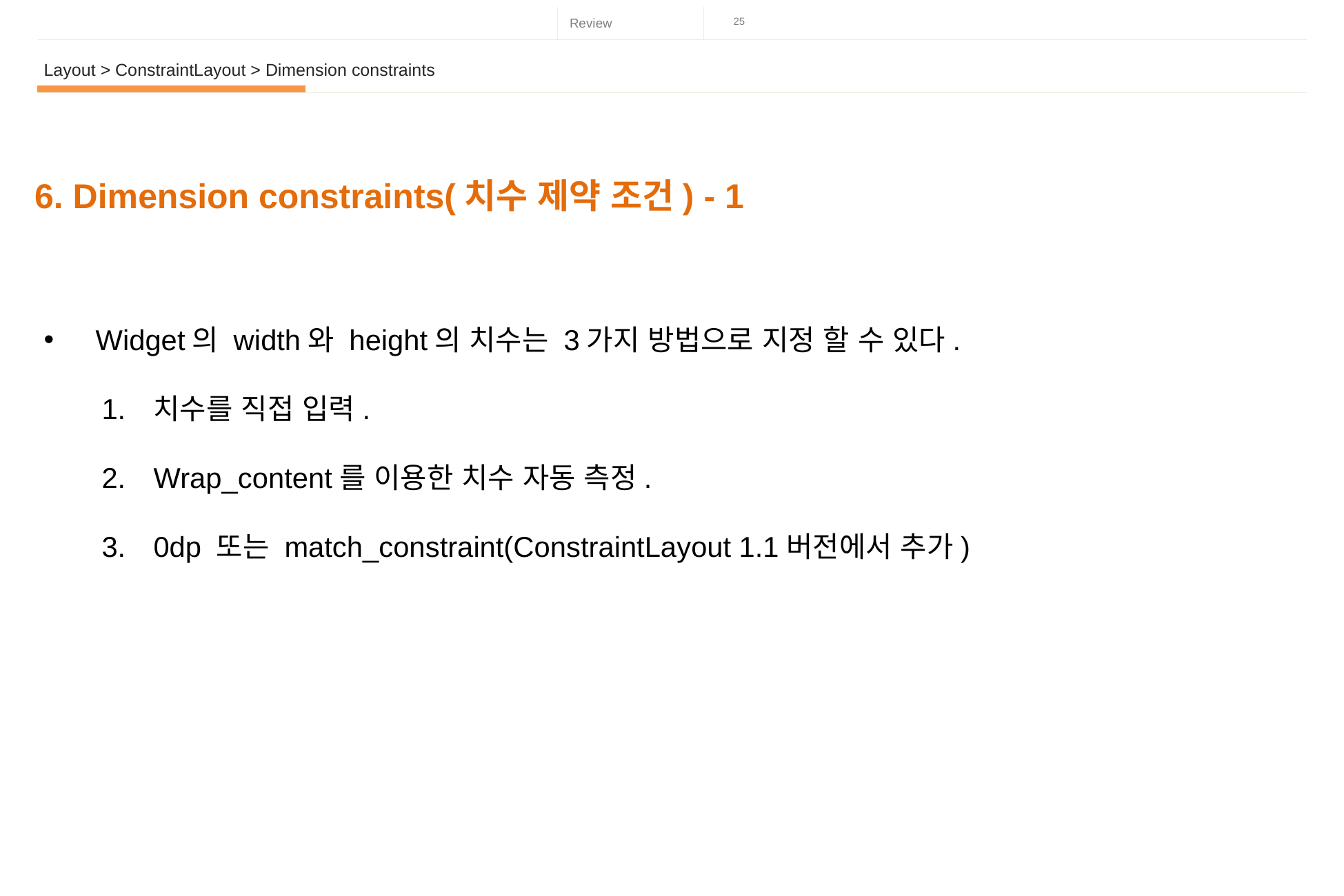

Layout > ConstraintLayout > Dimension constraints
6. Dimension constraints(치수 제약 조건) - 1
Widget의 width와 height의 치수는 3가지 방법으로 지정 할 수 있다.
치수를 직접 입력.
Wrap_content를 이용한 치수 자동 측정.
0dp 또는 match_constraint(ConstraintLayout 1.1버전에서 추가)